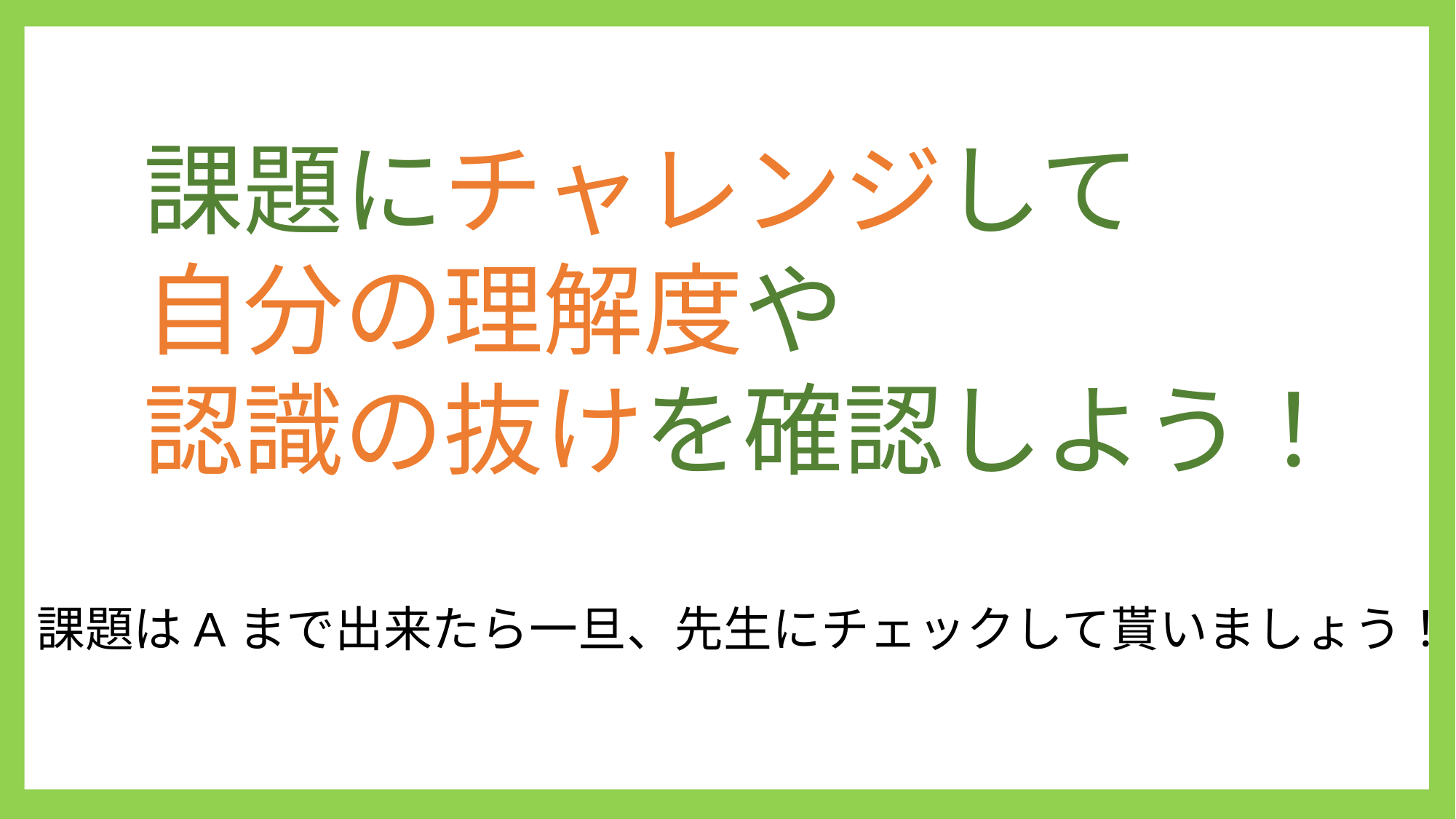

課題にチャレンジして
自分の理解度や
認識の抜けを確認しよう！
課題はAまで出来たら一旦、先生にチェックして貰いましょう！